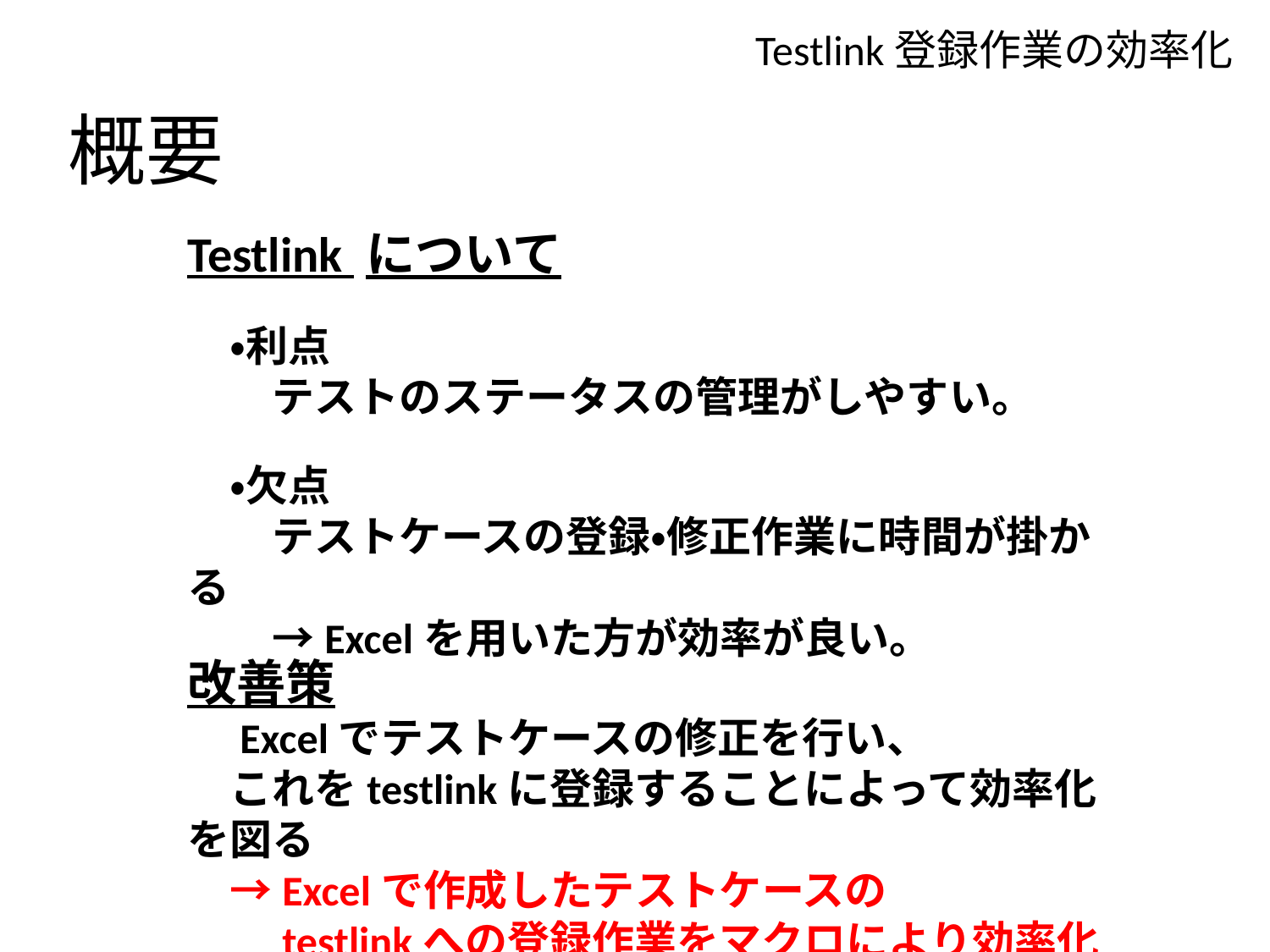

Testlink登録作業の効率化
概要
Testlink について

　・利点
　　テストのステータスの管理がしやすい。

　・欠点
　　テストケースの登録・修正作業に時間が掛かる
　　→Excelを用いた方が効率が良い。
改善策
　Excelでテストケースの修正を行い、
　これをtestlinkに登録することによって効率化を図る
　→Excelで作成したテストケースの
　　testlinkへの登録作業をマクロにより効率化する